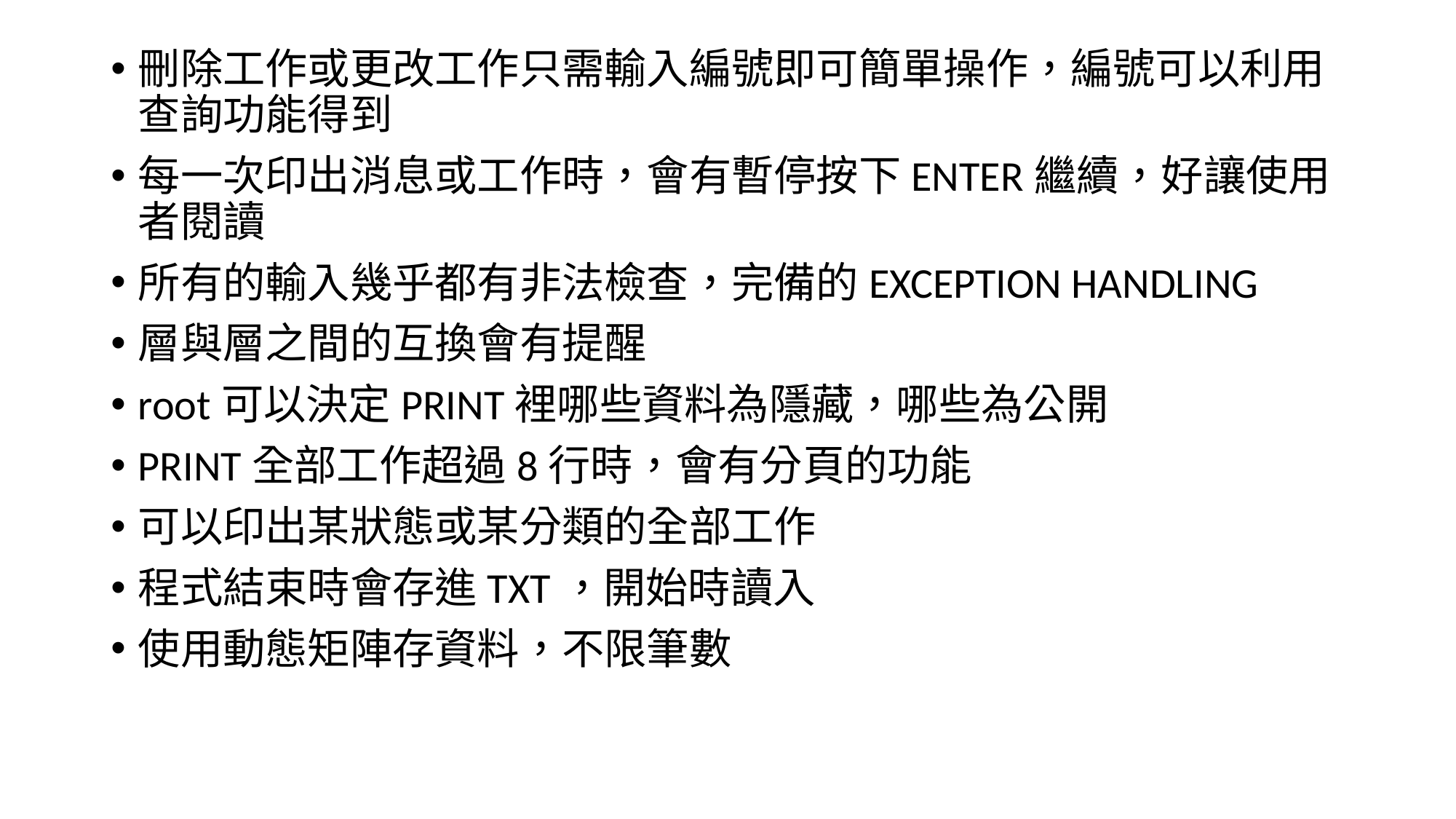

刪除工作或更改工作只需輸入編號即可簡單操作，編號可以利用查詢功能得到
每一次印出消息或工作時，會有暫停按下ENTER繼續，好讓使用者閱讀
所有的輸入幾乎都有非法檢查，完備的EXCEPTION HANDLING
層與層之間的互換會有提醒
root可以決定PRINT裡哪些資料為隱藏，哪些為公開
PRINT全部工作超過8行時，會有分頁的功能
可以印出某狀態或某分類的全部工作
程式結束時會存進TXT，開始時讀入
使用動態矩陣存資料，不限筆數